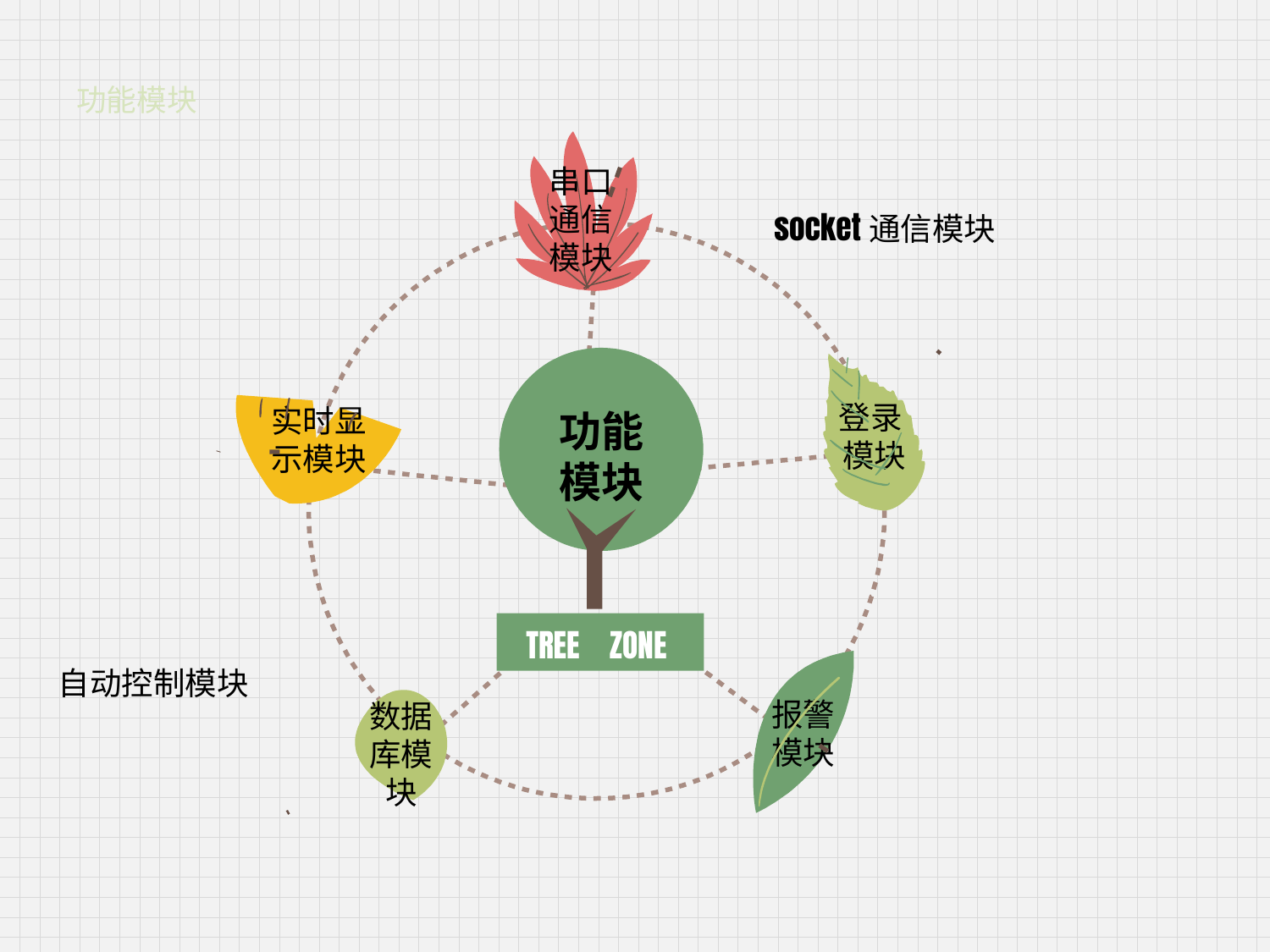

登录  模块

  实时显    示模块

报警模块

功能
模块

TREE    ZONE

数据库模块

# 功能模块
串口通信模块
socket通信模块
自动控制模块